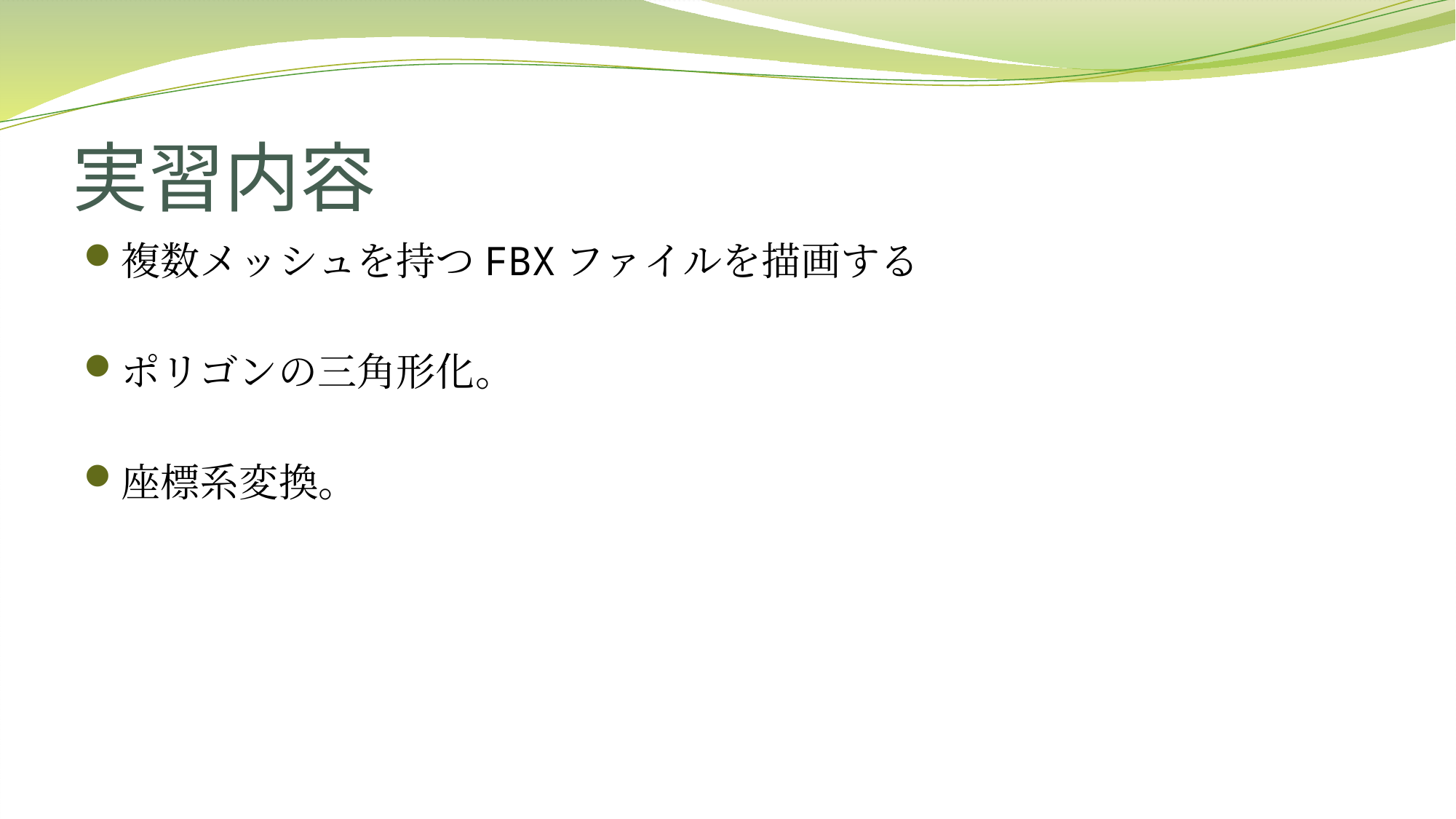

# 実習内容
複数メッシュを持つFBXファイルを描画する

ポリゴンの三角形化。

座標系変換。